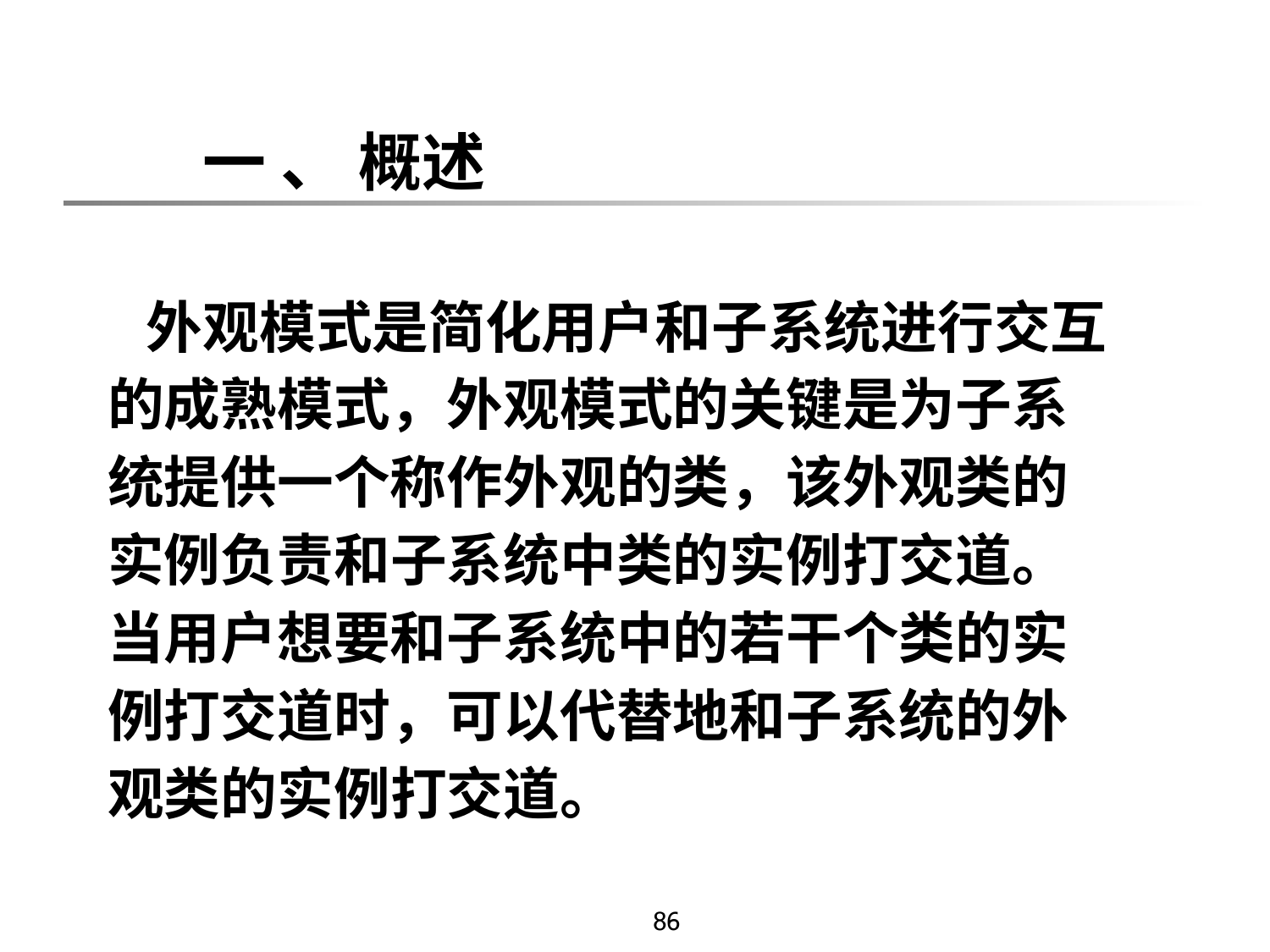

一 、 概述

   外观模式是简化用户和子系统进行交互的成熟模式，外观模式的关键是为子系统提供一个称作外观的类，该外观类的实例负责和子系统中类的实例打交道。当用户想要和子系统中的若干个类的实例打交道时，可以代替地和子系统的外观类的实例打交道。

86